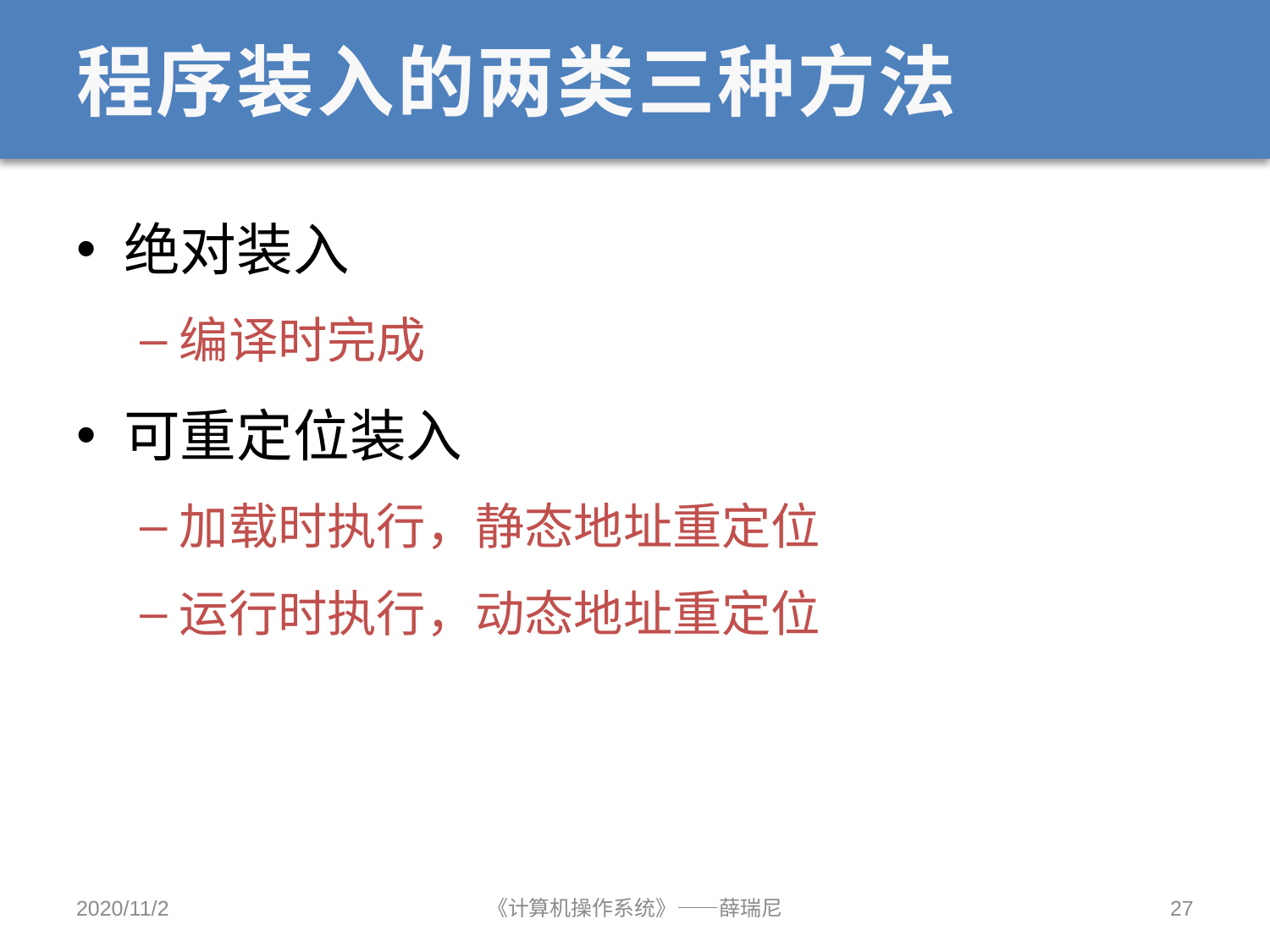

# 程序装入的两类三种方法
绝对装入
编译时完成
可重定位装入
加载时执行，静态地址重定位
运行时执行，动态地址重定位
2020/11/2
《计算机操作系统》——薛瑞尼
27